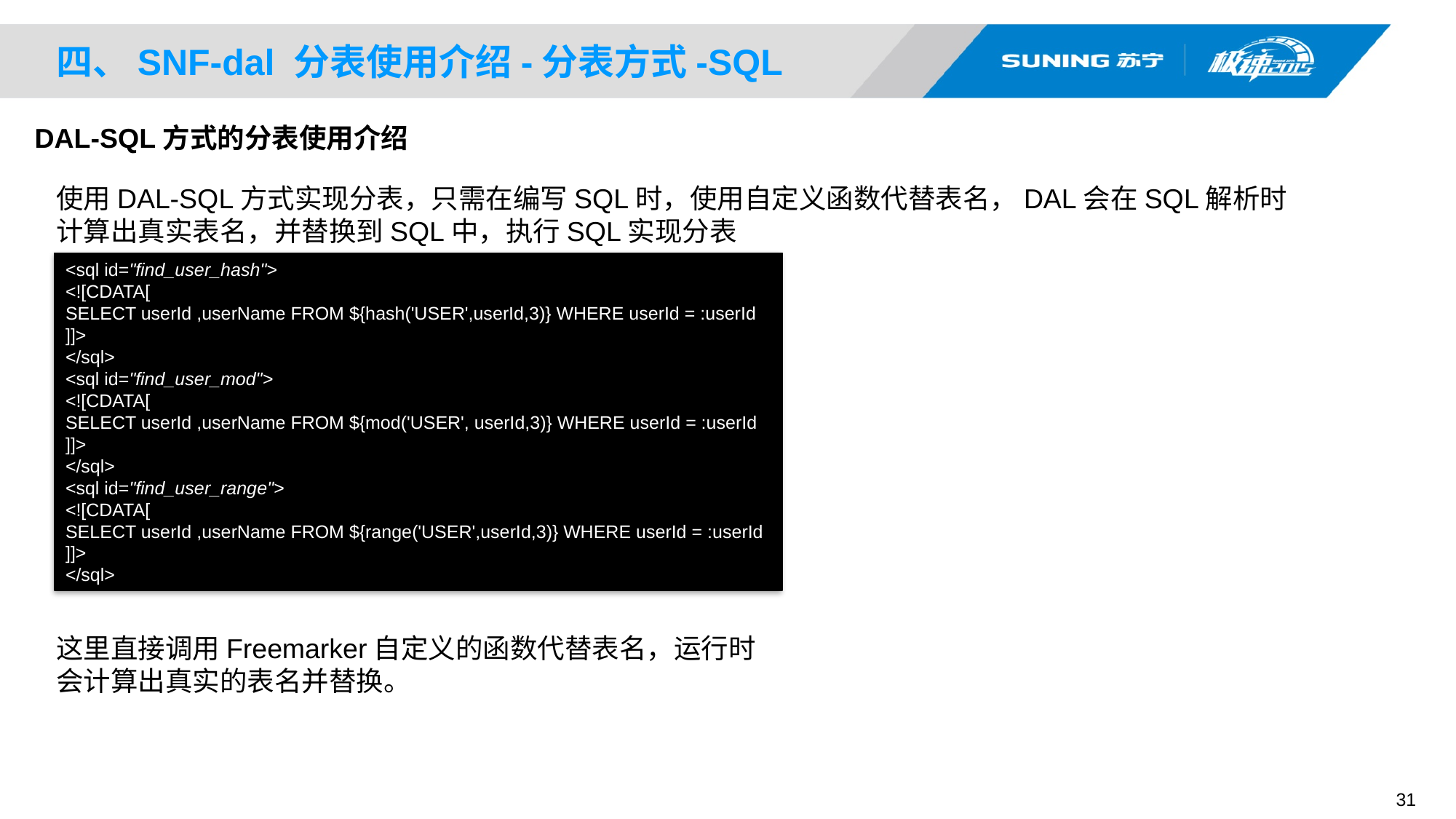

# 四、SNF-dal 分表使用介绍-分表方式-SQL
DAL-SQL方式的分表使用介绍
使用DAL-SQL方式实现分表，只需在编写SQL时，使用自定义函数代替表名，DAL会在SQL解析时计算出真实表名，并替换到SQL中，执行SQL实现分表
<sql id="find_user_hash">
<![CDATA[
SELECT userId ,userName FROM ${hash('USER',userId,3)} WHERE userId = :userId
]]>
</sql>
<sql id="find_user_mod">
<![CDATA[
SELECT userId ,userName FROM ${mod('USER', userId,3)} WHERE userId = :userId
]]>
</sql>
<sql id="find_user_range">
<![CDATA[
SELECT userId ,userName FROM ${range('USER',userId,3)} WHERE userId = :userId
]]>
</sql>
这里直接调用Freemarker自定义的函数代替表名，运行时会计算出真实的表名并替换。